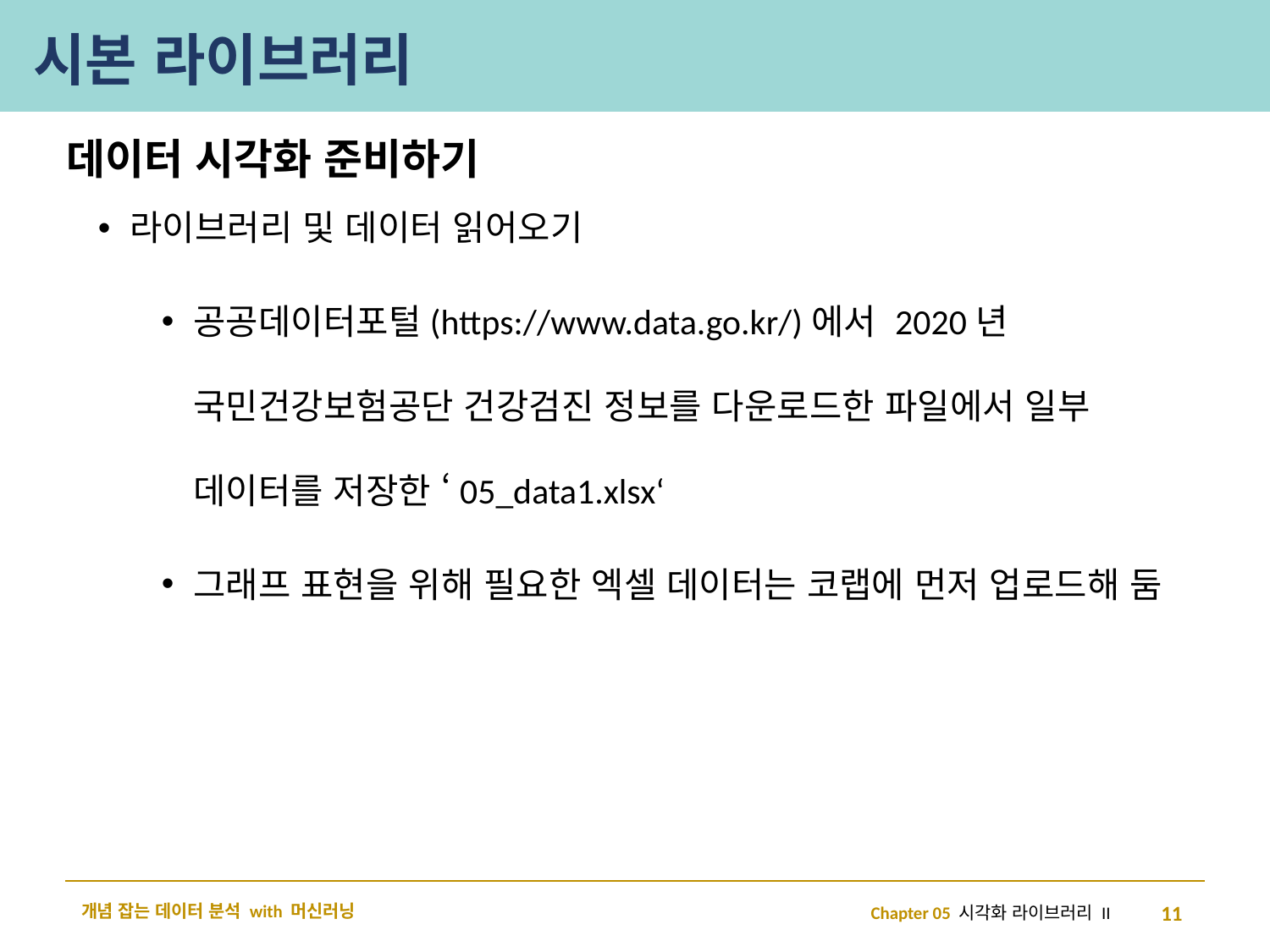

# 시본 라이브러리
데이터 시각화 준비하기
라이브러리 및 데이터 읽어오기
공공데이터포털(https://www.data.go.kr/)에서 2020년 국민건강보험공단 건강검진 정보를 다운로드한 파일에서 일부 데이터를 저장한 ‘05_data1.xlsx‘
그래프 표현을 위해 필요한 엑셀 데이터는 코랩에 먼저 업로드해 둠